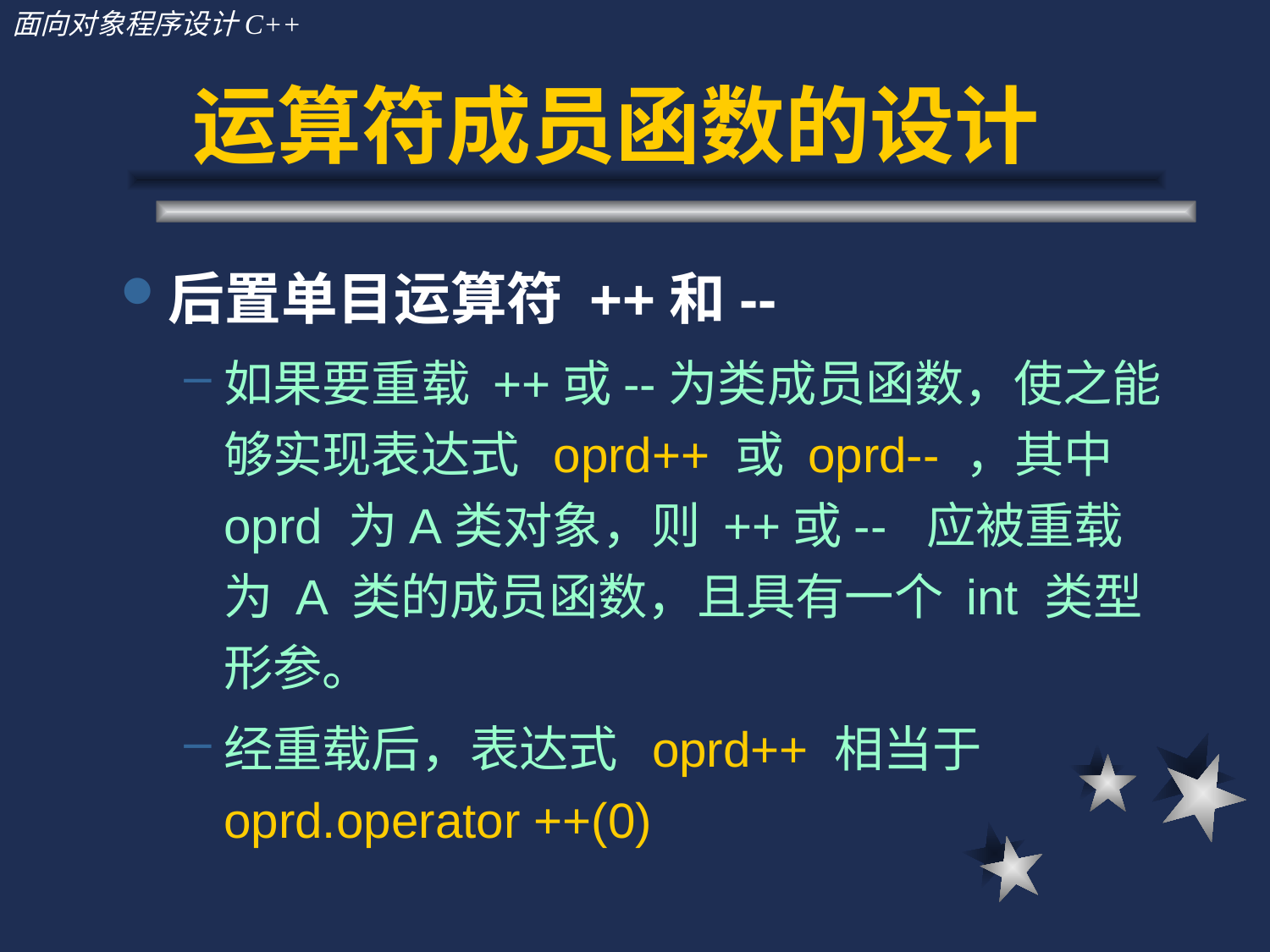

# 运算符成员函数的设计
后置单目运算符 ++和--
如果要重载 ++或--为类成员函数，使之能够实现表达式  oprd++ 或 oprd-- ，其中 oprd 为A类对象，则 ++或--  应被重载为 A 类的成员函数，且具有一个 int 类型形参。
经重载后，表达式  oprd++ 相当于  oprd.operator ++(0)
31